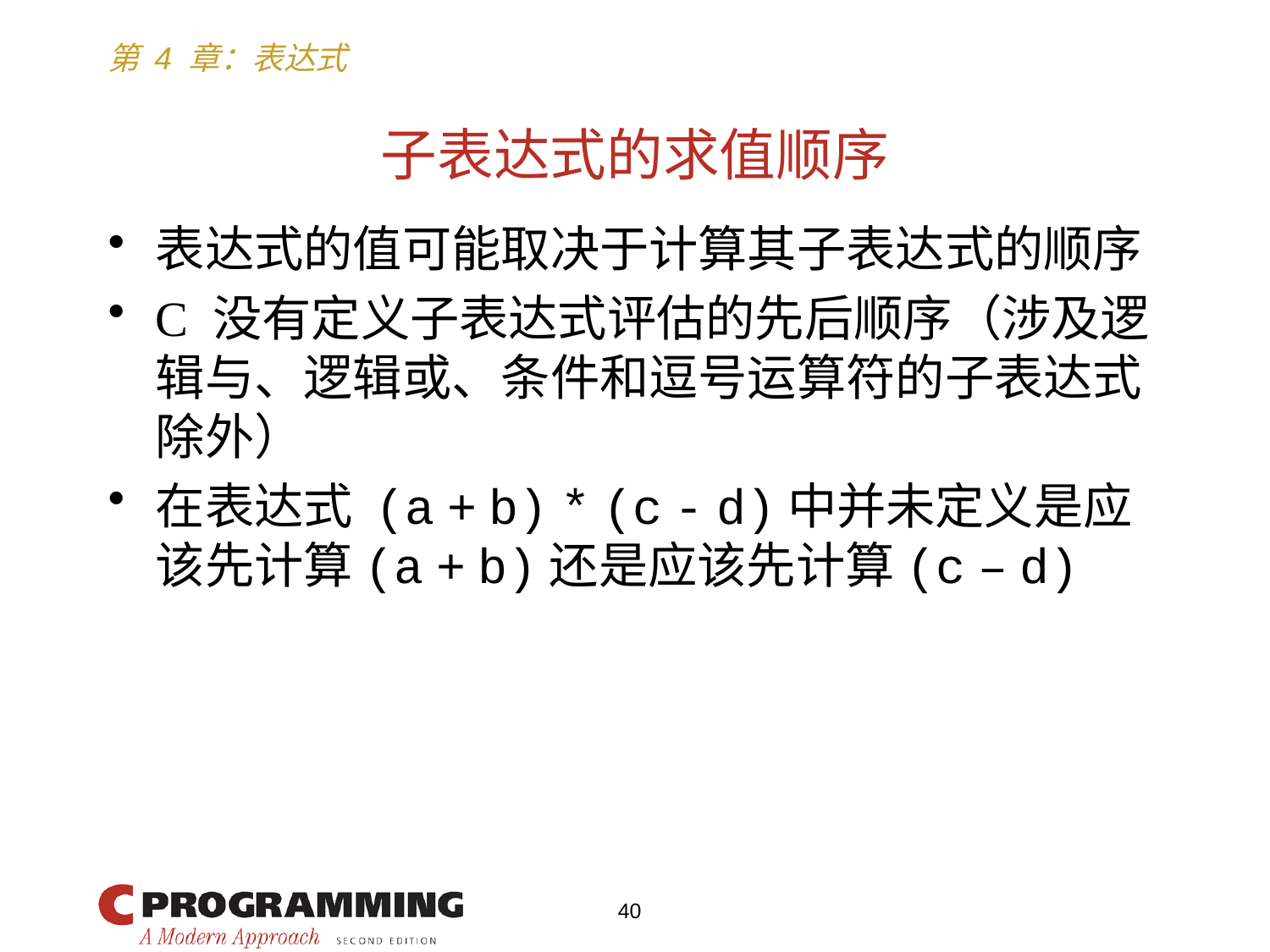

# 子表达式的求值顺序
表达式的值可能取决于计算其子表达式的顺序
C 没有定义子表达式评估的先后顺序（涉及逻辑与、逻辑或、条件和逗号运算符的子表达式除外）
在表达式 (a + b) * (c - d)中并未定义是应该先计算(a + b)还是应该先计算(c – d)

40